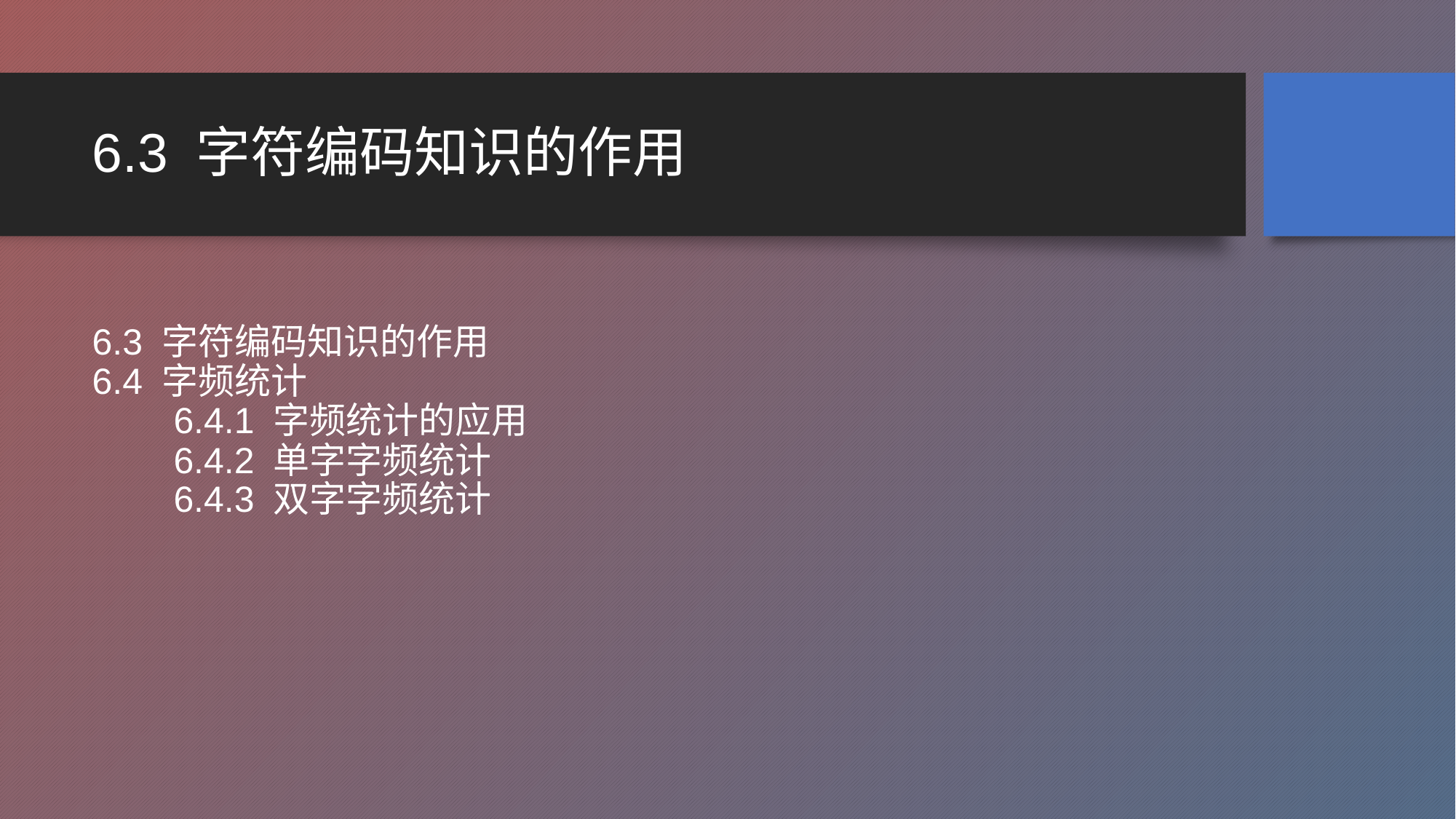

# 6.3 字符编码知识的作用
6.3 字符编码知识的作用
6.4 字频统计
　　6.4.1 字频统计的应用
　　6.4.2 单字字频统计
　　6.4.3 双字字频统计